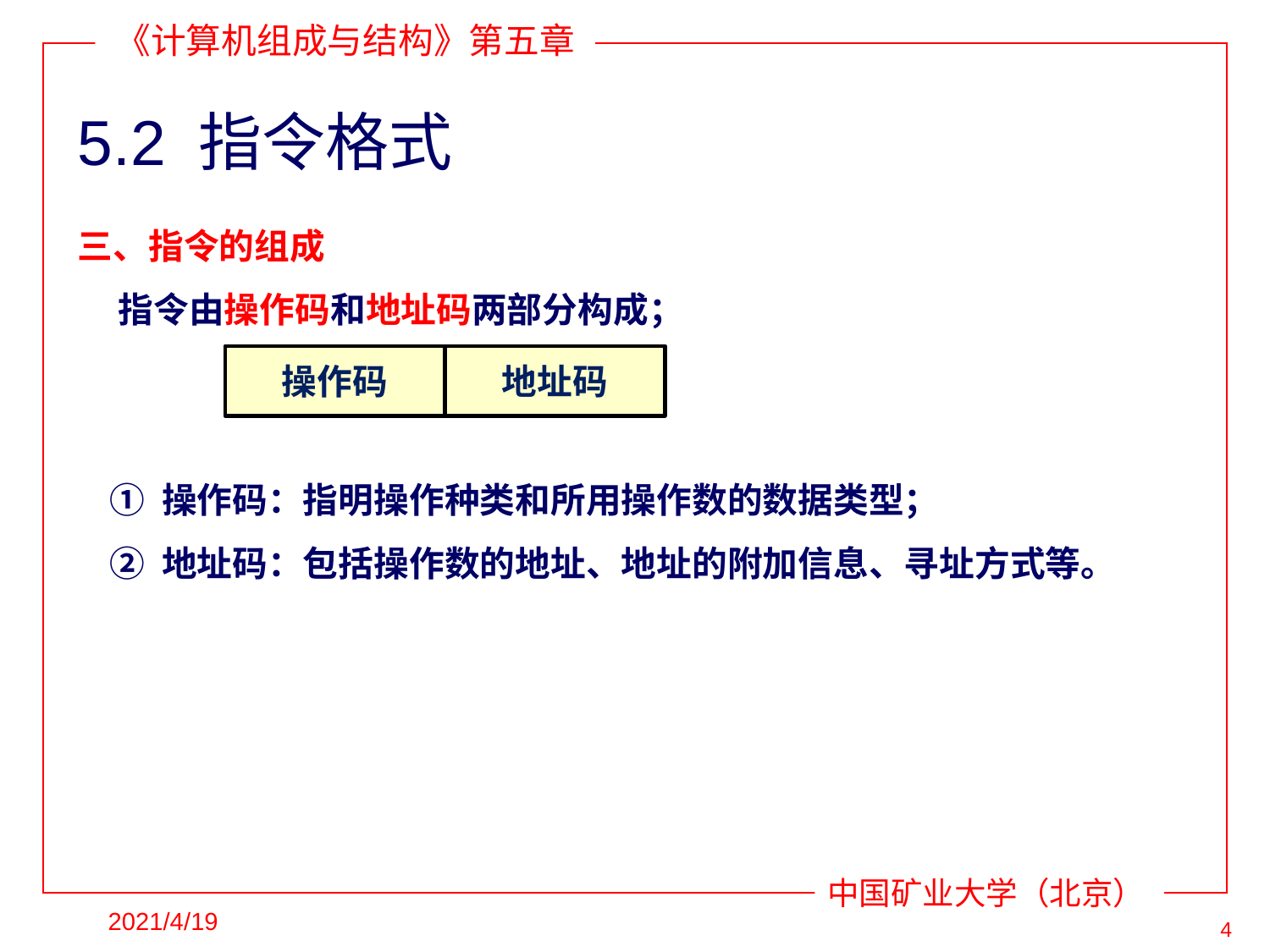

# 5.2 指令格式
三、指令的组成
    指令由操作码和地址码两部分构成；

    ① 操作码：指明操作种类和所用操作数的数据类型；
    ② 地址码：包括操作数的地址、地址的附加信息、寻址方式等。

操作码
地址码
2021/4/19